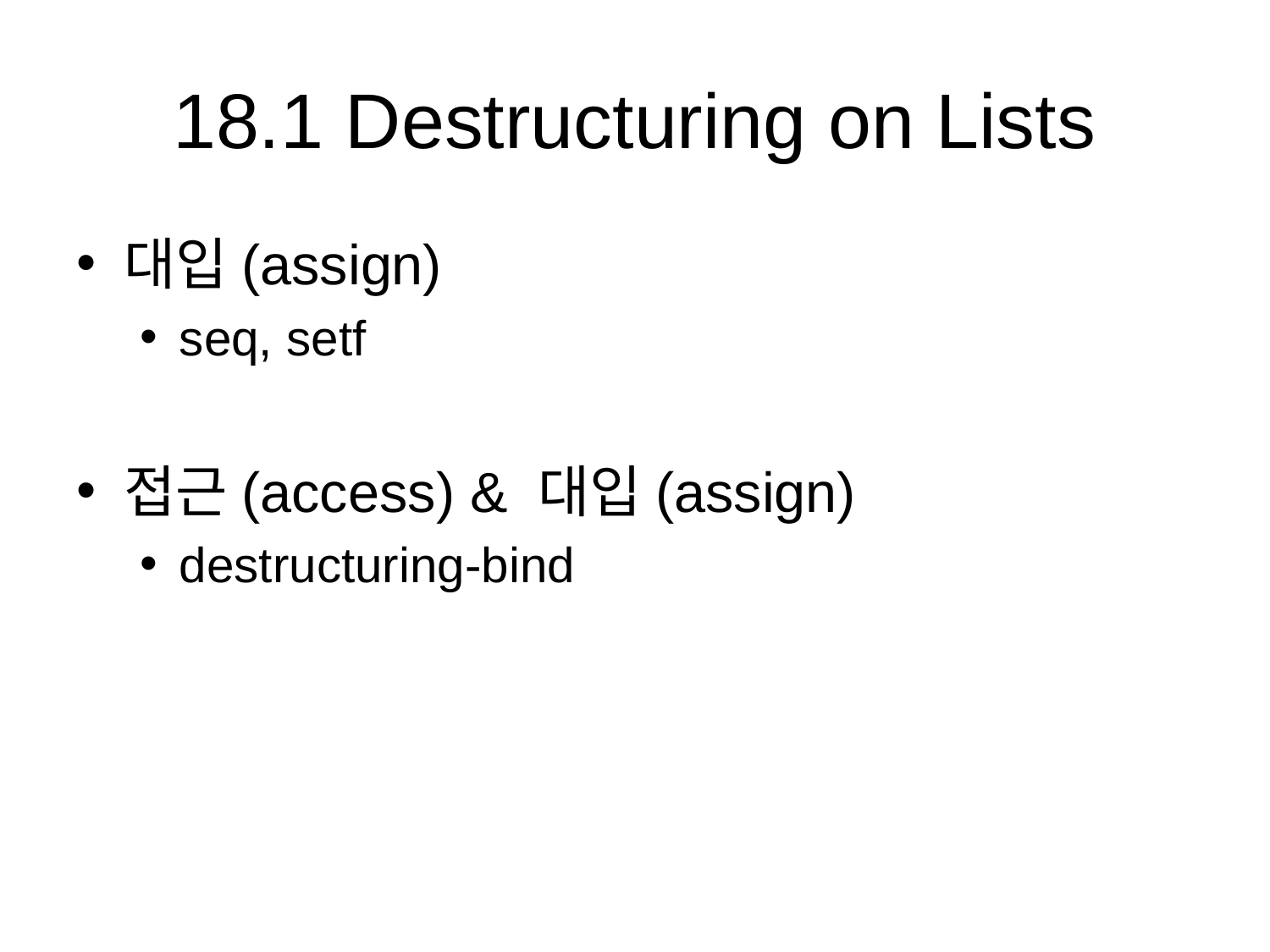

# 18.1 Destructuring on Lists
대입(assign)
seq, setf

접근(access) & 대입(assign)
destructuring-bind